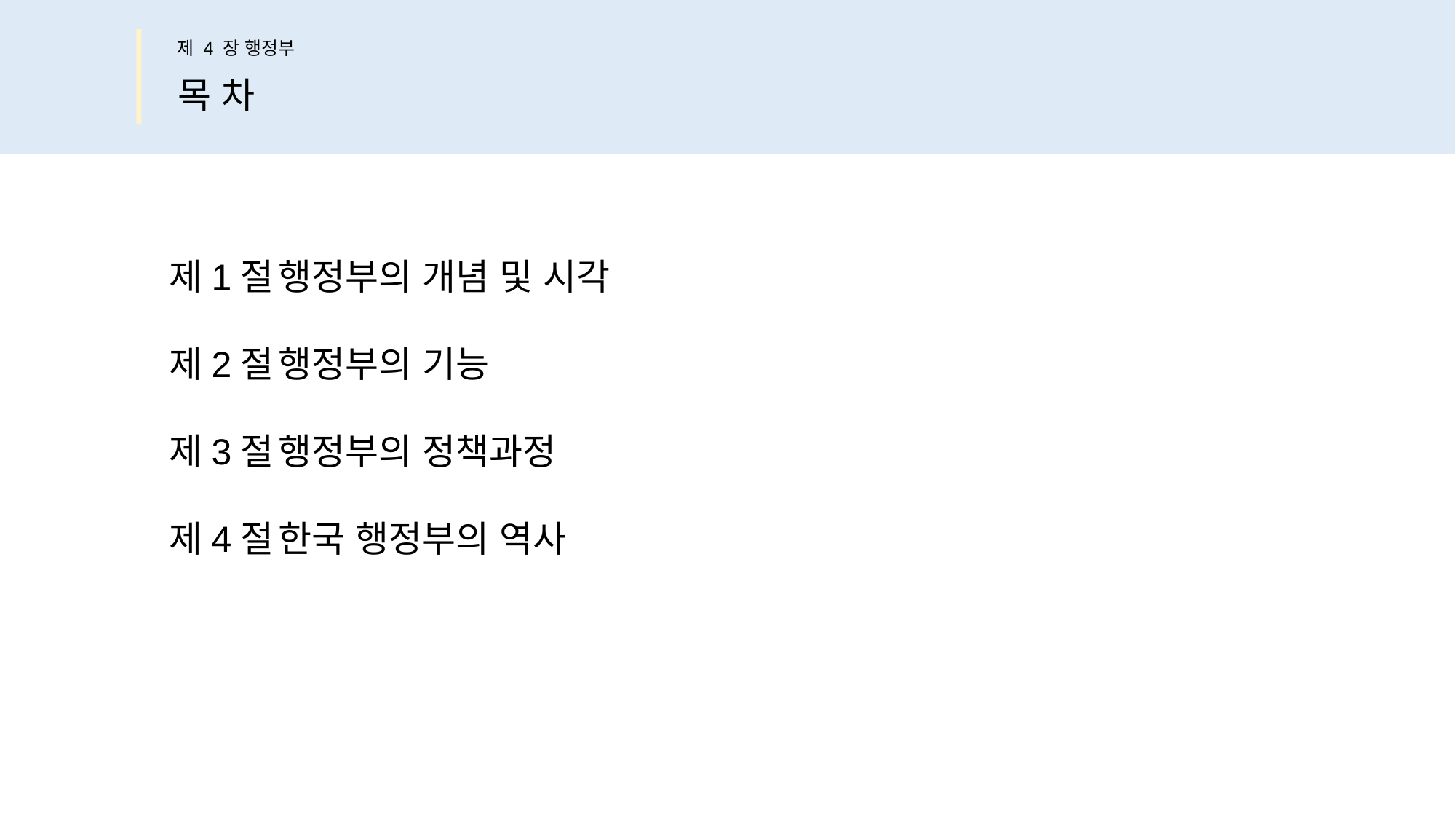

제 4 장 행정부
목 차
제1절	행정부의 개념 및 시각
제2절	행정부의 기능
제3절	행정부의 정책과정
제4절	한국 행정부의 역사